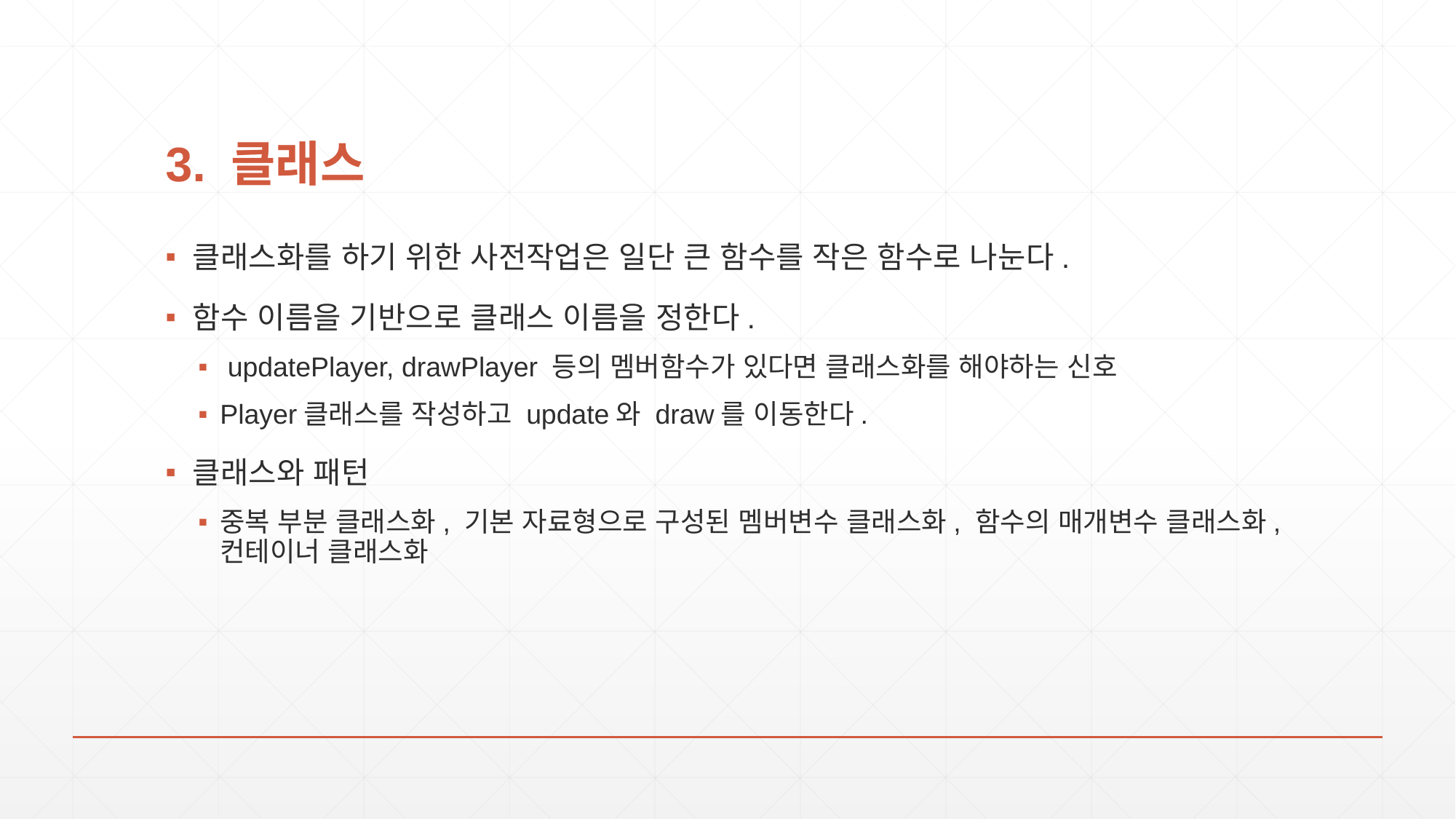

# 3. 클래스
클래스화를 하기 위한 사전작업은 일단 큰 함수를 작은 함수로 나눈다.
함수 이름을 기반으로 클래스 이름을 정한다.
 updatePlayer, drawPlayer 등의 멤버함수가 있다면 클래스화를 해야하는 신호
Player클래스를 작성하고 update와 draw를 이동한다.
클래스와 패턴
중복 부분 클래스화, 기본 자료형으로 구성된 멤버변수 클래스화, 함수의 매개변수 클래스화, 컨테이너 클래스화